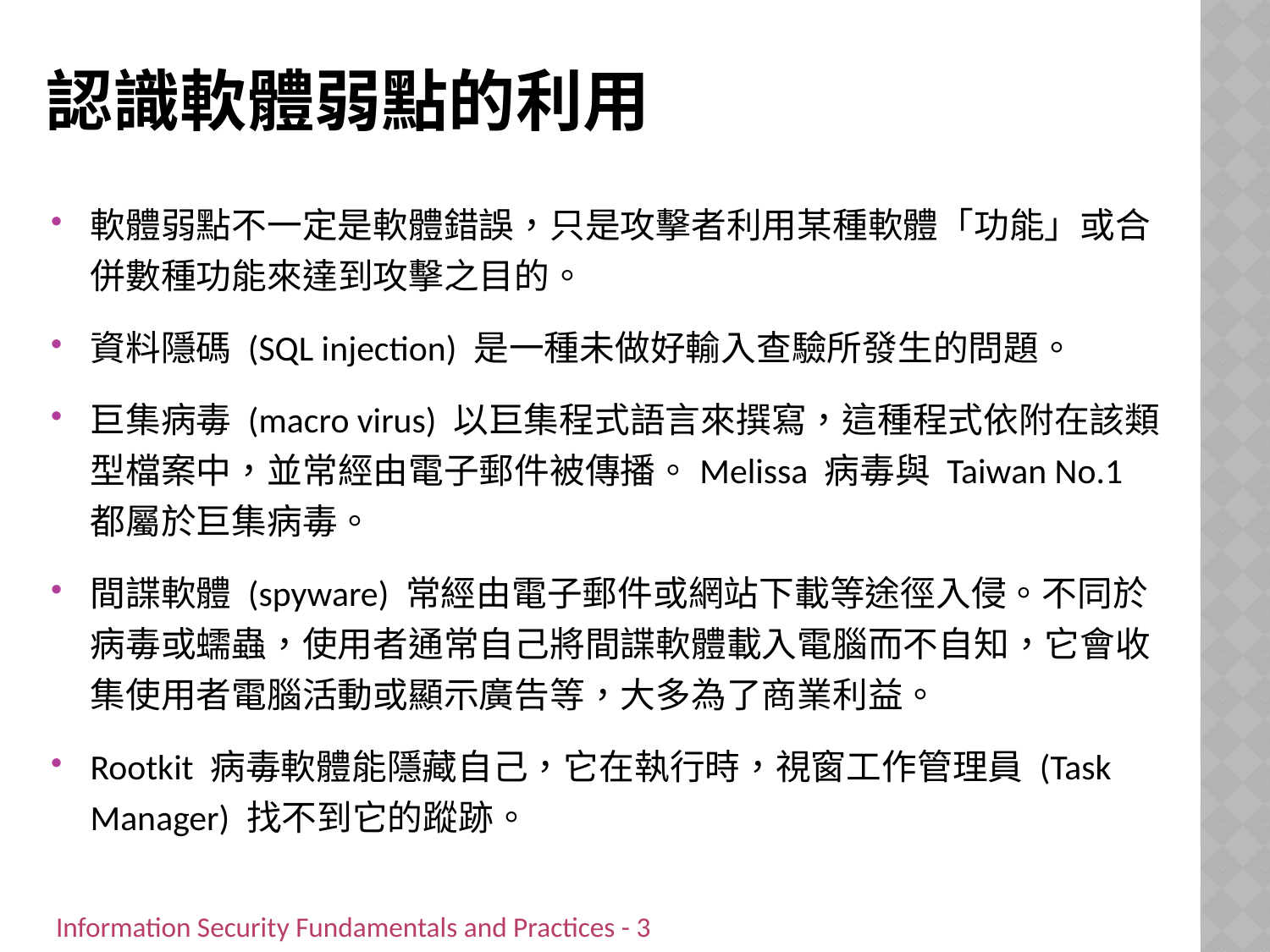

# 認識軟體弱點的利用
軟體弱點不一定是軟體錯誤，只是攻擊者利用某種軟體「功能」或合併數種功能來達到攻擊之目的。
資料隱碼 (SQL injection) 是一種未做好輸入查驗所發生的問題。
巨集病毒 (macro virus) 以巨集程式語言來撰寫，這種程式依附在該類型檔案中，並常經由電子郵件被傳播。Melissa 病毒與 Taiwan No.1 都屬於巨集病毒。
間諜軟體 (spyware) 常經由電子郵件或網站下載等途徑入侵。不同於病毒或蠕蟲，使用者通常自己將間諜軟體載入電腦而不自知，它會收集使用者電腦活動或顯示廣告等，大多為了商業利益。
Rootkit 病毒軟體能隱藏自己，它在執行時，視窗工作管理員 (Task Manager) 找不到它的蹤跡。